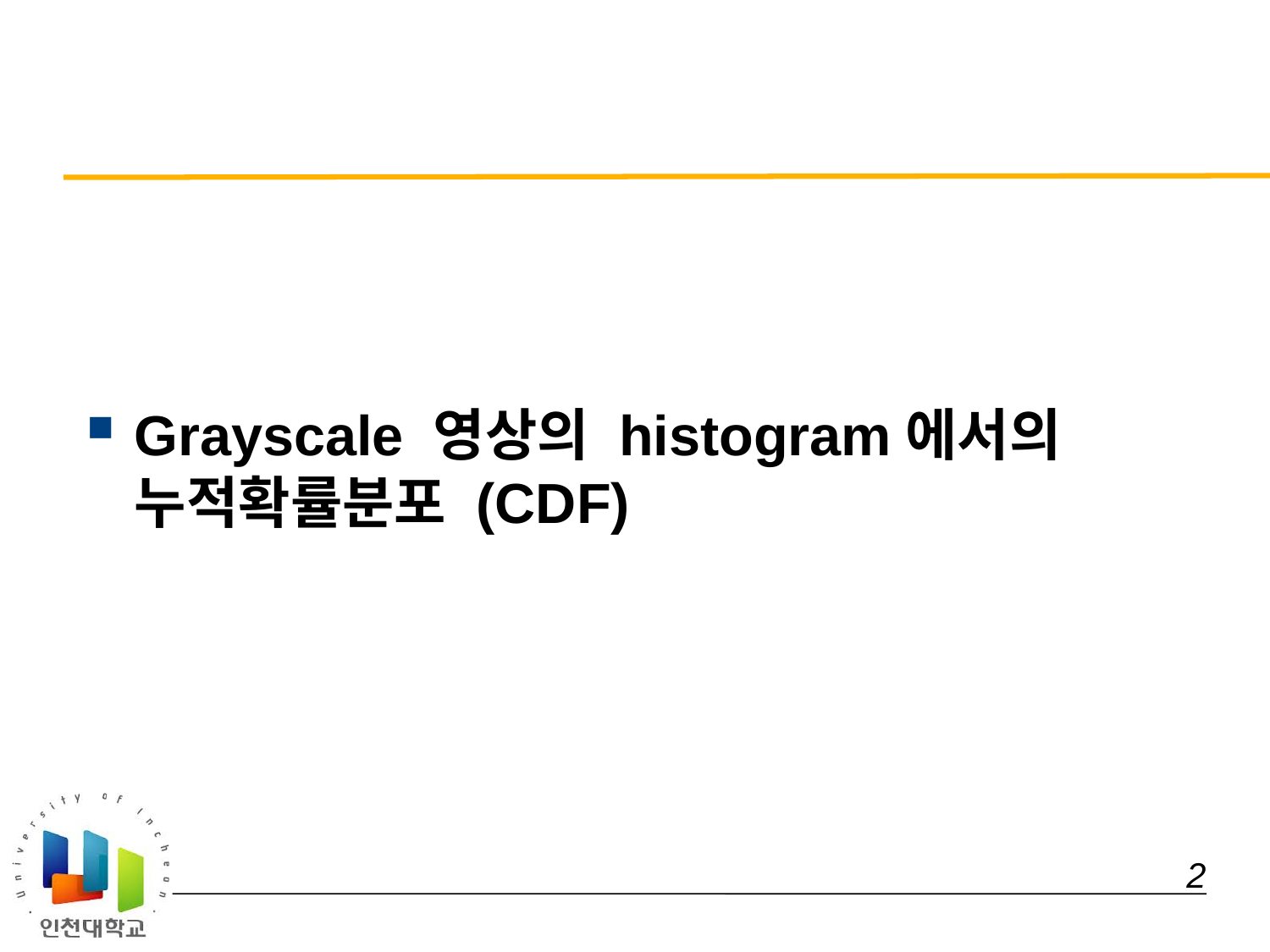

#

Grayscale 영상의 histogram에서의 누적확률분포 (CDF)
 2